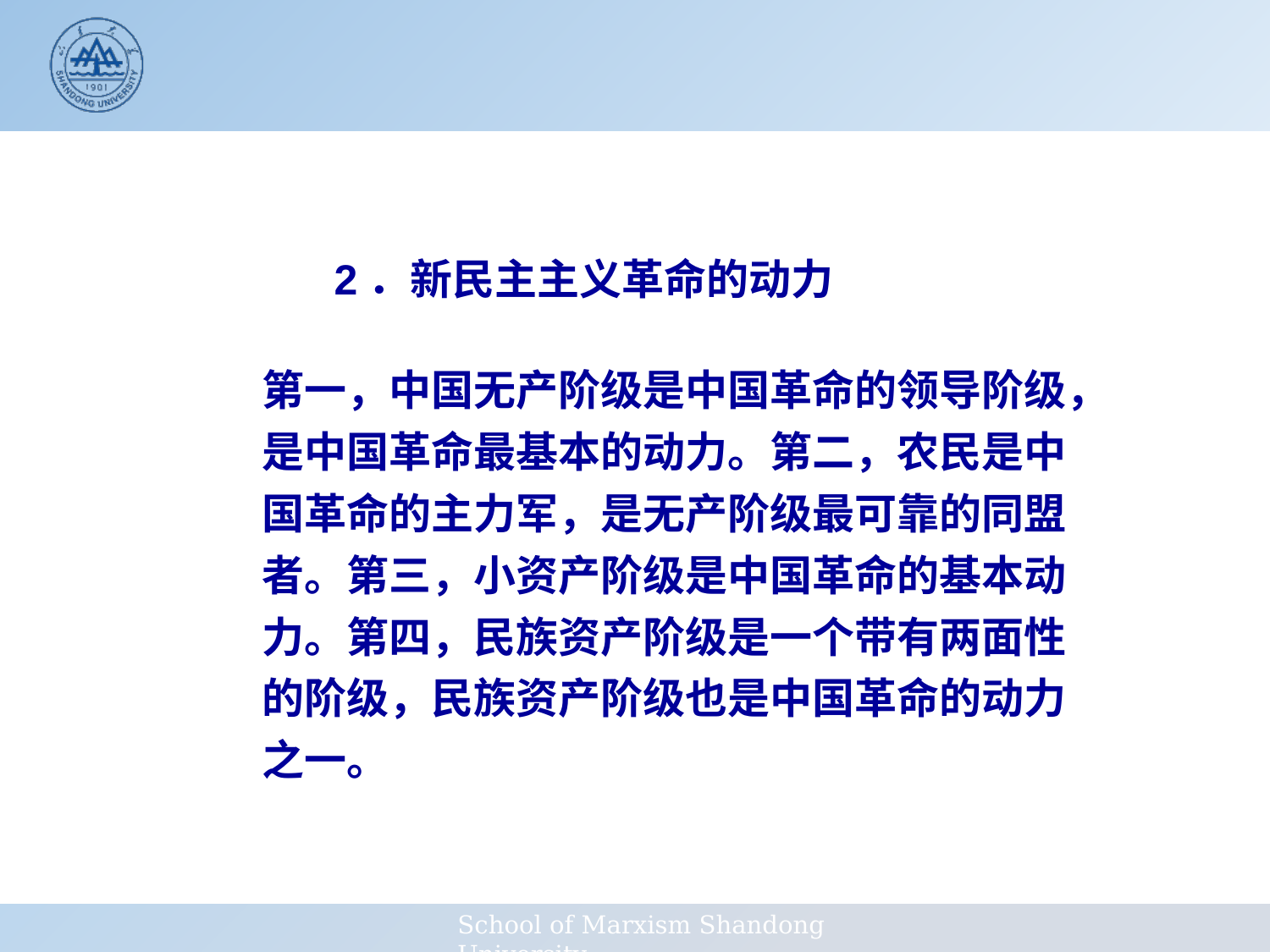

2．新民主主义革命的动力
第一，中国无产阶级是中国革命的领导阶级，是中国革命最基本的动力。第二，农民是中国革命的主力军，是无产阶级最可靠的同盟者。第三，小资产阶级是中国革命的基本动力。第四，民族资产阶级是一个带有两面性的阶级，民族资产阶级也是中国革命的动力之一。